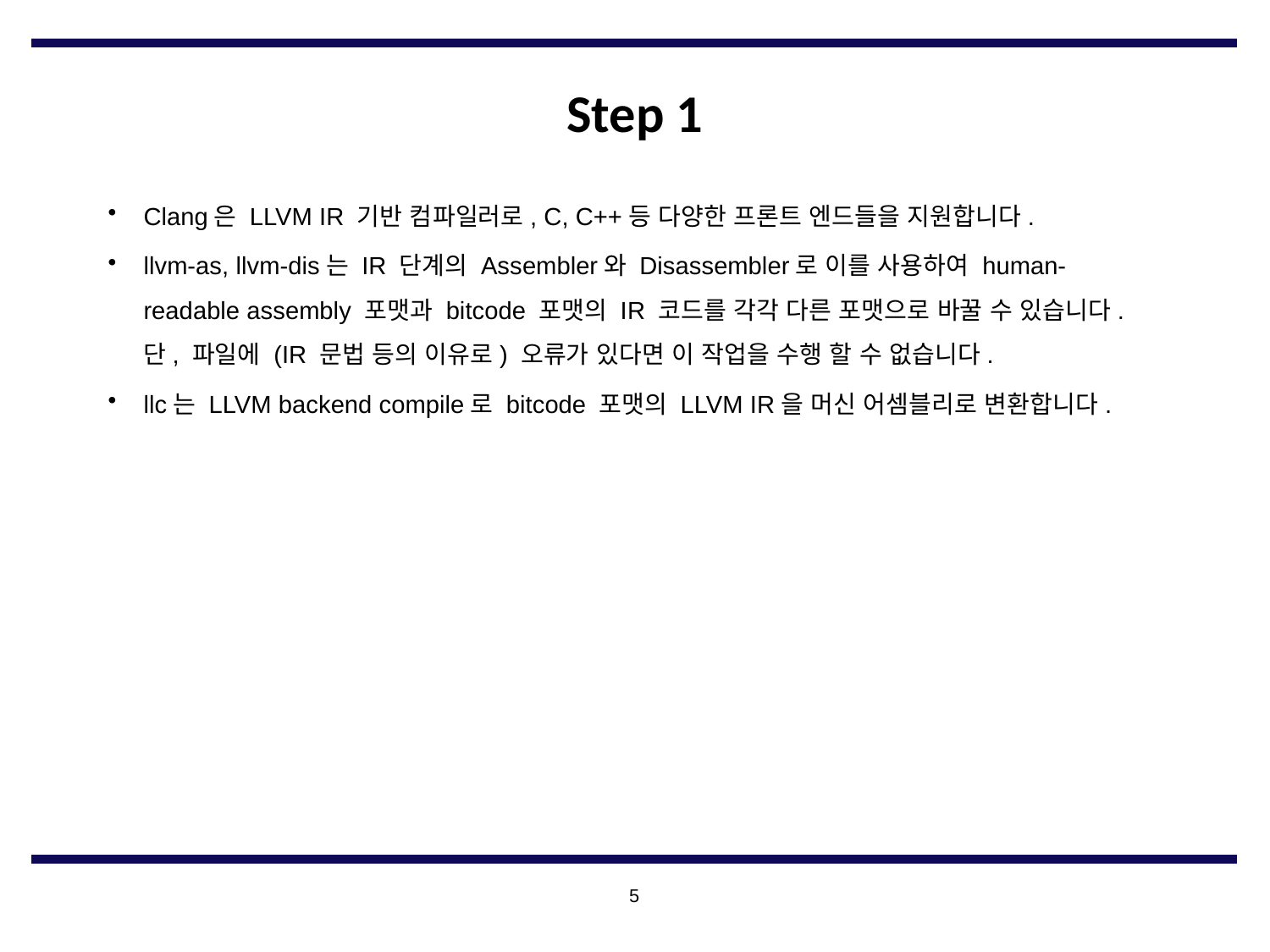

# Step 1
Clang은 LLVM IR 기반 컴파일러로, C, C++등 다양한 프론트 엔드들을 지원합니다.
llvm-as, llvm-dis는 IR 단계의 Assembler와 Disassembler로 이를 사용하여 human-readable assembly 포맷과 bitcode 포맷의 IR 코드를 각각 다른 포맷으로 바꿀 수 있습니다. 단, 파일에 (IR 문법 등의 이유로) 오류가 있다면 이 작업을 수행 할 수 없습니다.
llc는 LLVM backend compile로 bitcode 포맷의 LLVM IR을 머신 어셈블리로 변환합니다.

5